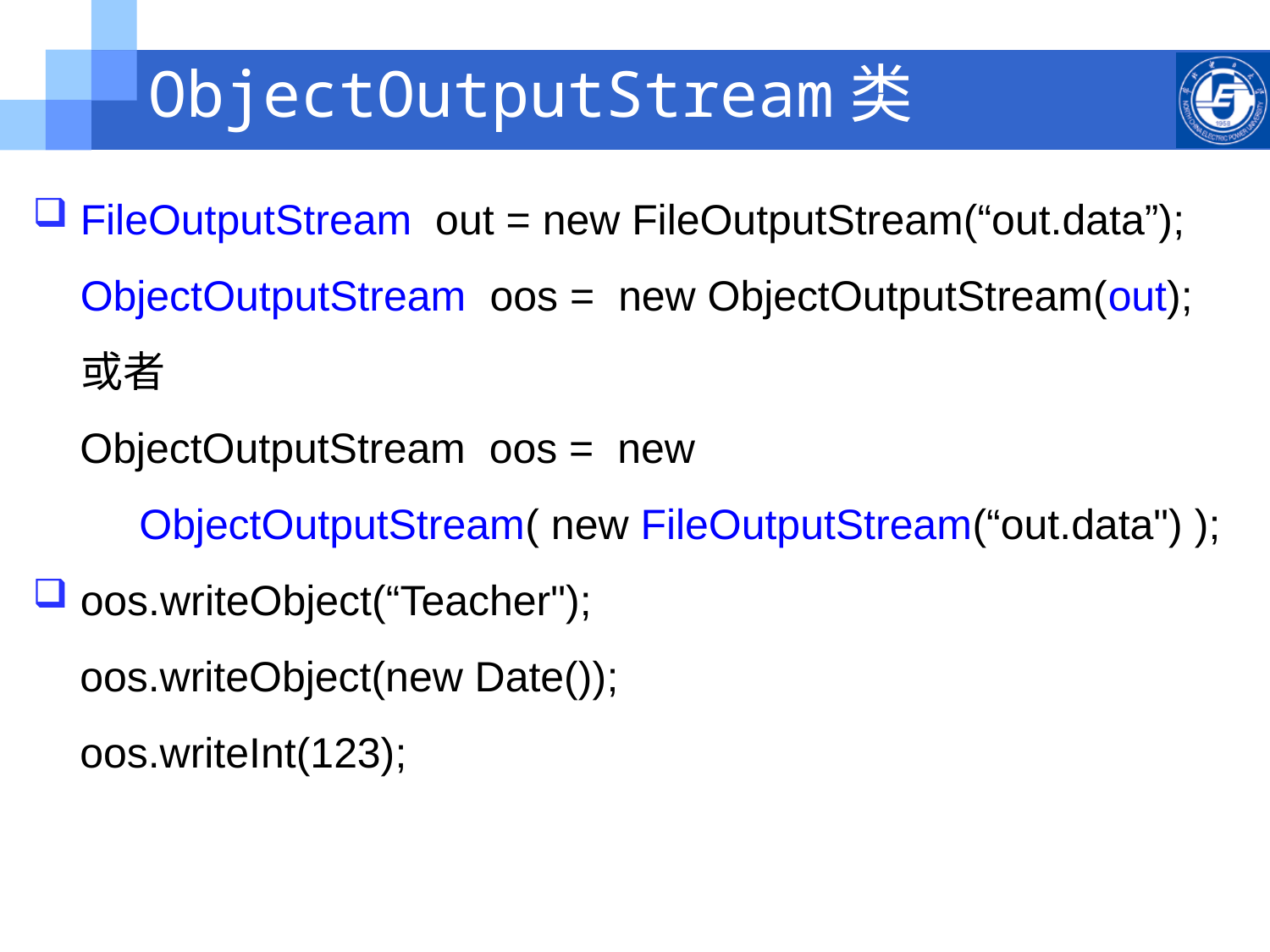

# ObjectOutputStream类
FileOutputStream  out = new FileOutputStream(“out.data”);
ObjectOutputStream  oos =  new ObjectOutputStream(out);
    或者
    ObjectOutputStream  oos =  new
         ObjectOutputStream( new FileOutputStream(“out.data") );
oos.writeObject(“Teacher");
    oos.writeObject(new Date());
    oos.writeInt(123);